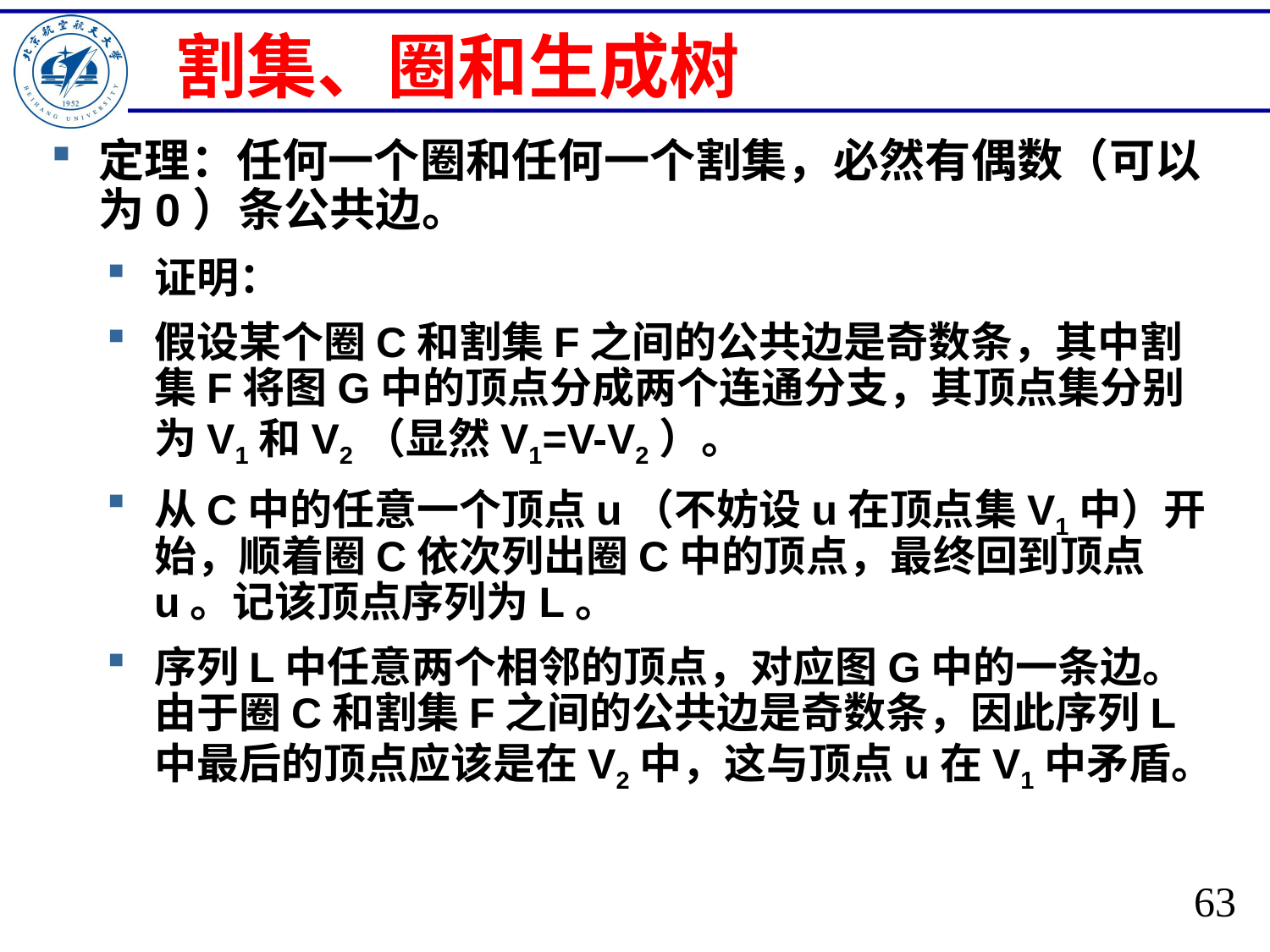

# 割集、圈和生成树
定理：任何一个圈和任何一个割集，必然有偶数（可以为0）条公共边。
证明：
假设某个圈C和割集F之间的公共边是奇数条，其中割集F将图G中的顶点分成两个连通分支，其顶点集分别为V1和V2（显然V1=V-V2）。
从C中的任意一个顶点u（不妨设u在顶点集V1中）开始，顺着圈C依次列出圈C中的顶点，最终回到顶点u。记该顶点序列为L。
序列L中任意两个相邻的顶点，对应图G中的一条边。由于圈C和割集F之间的公共边是奇数条，因此序列L中最后的顶点应该是在V2中，这与顶点u在V1中矛盾。